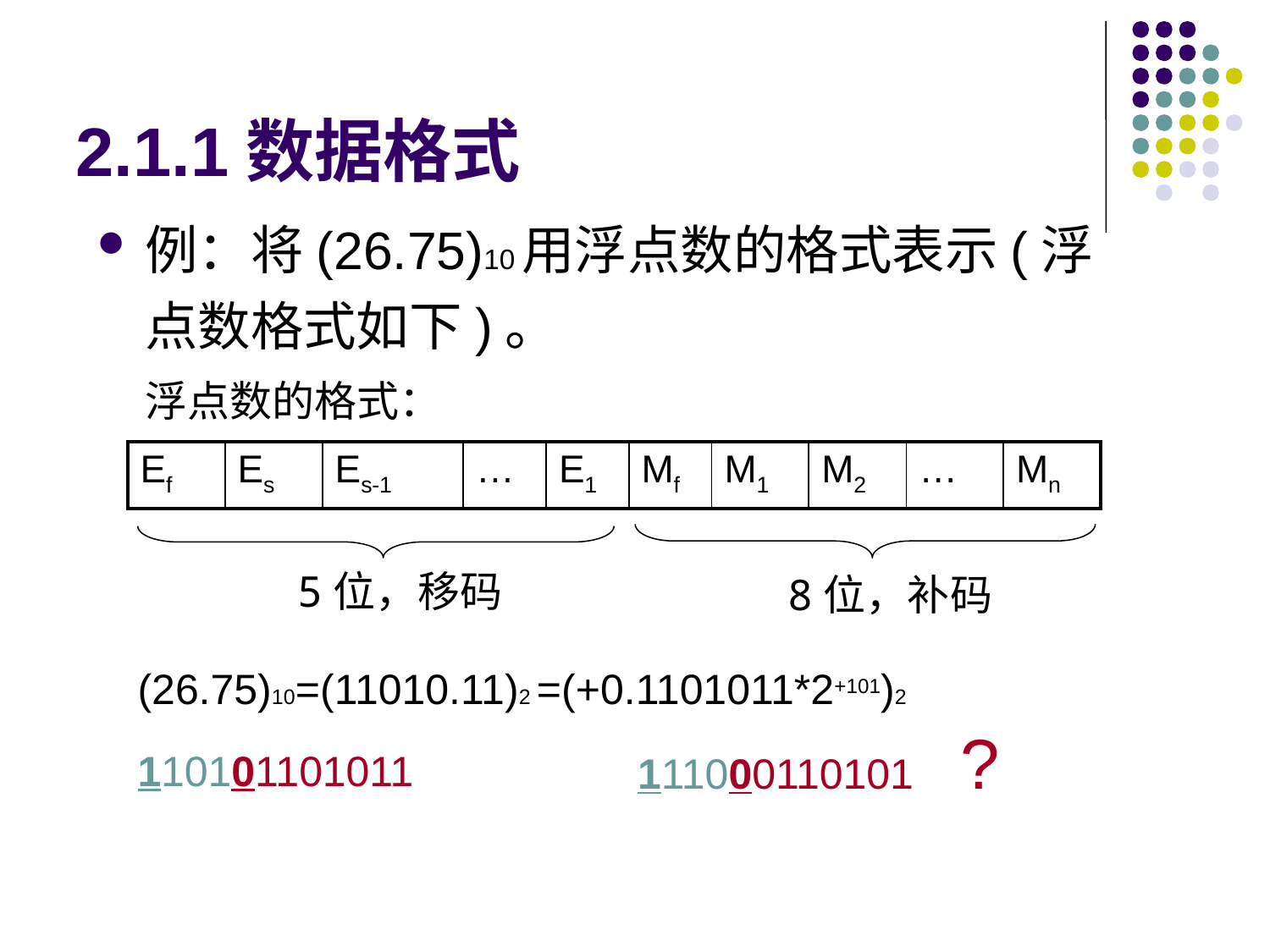

# 2.1.1数据格式
例：将(26.75)10用浮点数的格式表示(浮点数格式如下)。
浮点数的格式：

| Ef | Es | Es-1 | … | E1 | Mf | M1 | M2 | … | Mn |
| --- | --- | --- | --- | --- | --- | --- | --- | --- | --- |
5位，移码
8位，补码
(26.75)10=(11010.11)2 =(+0.1101011*2+101)2
110101101011
111000110101    ?

45